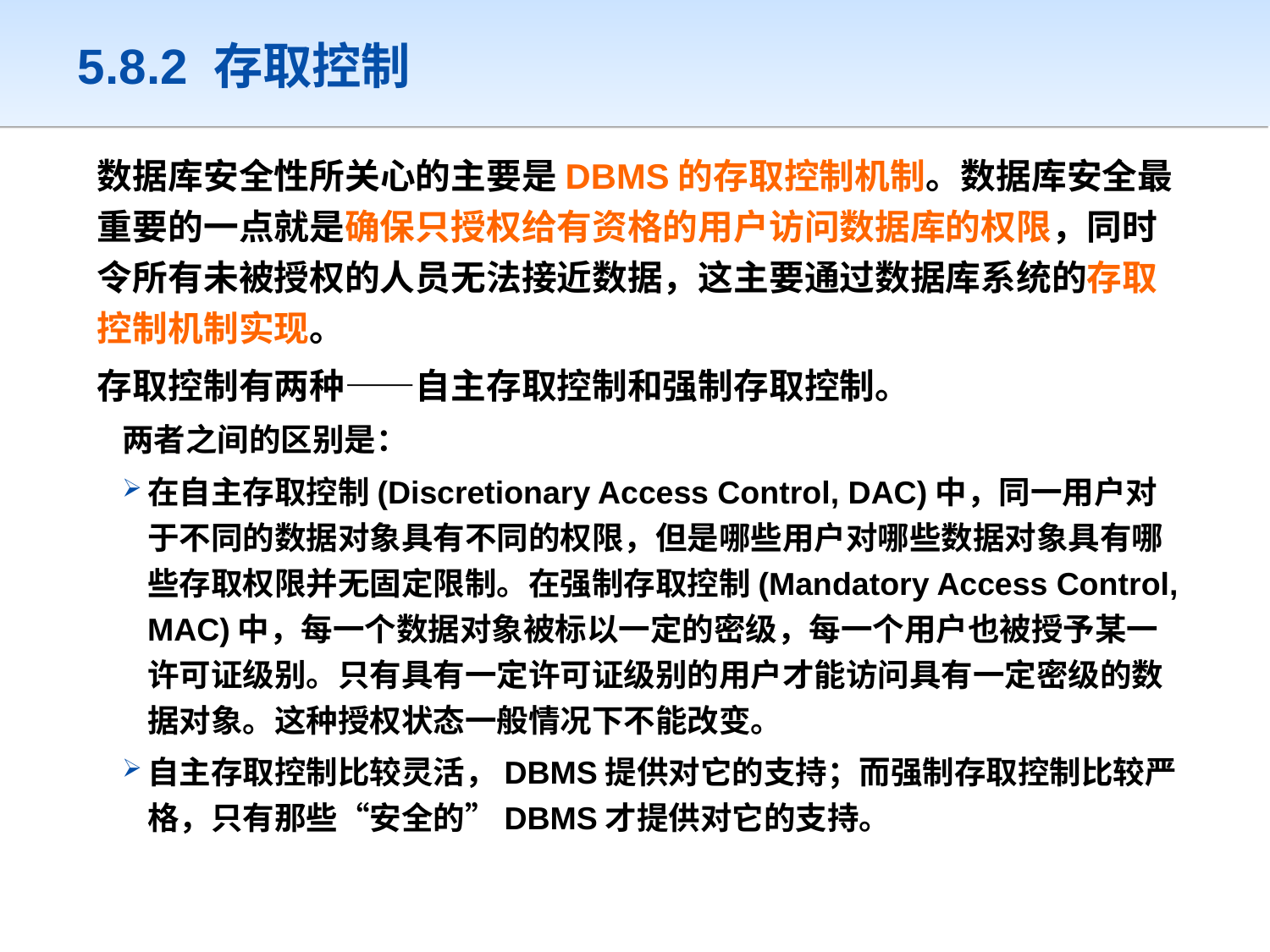

# 5.8.2 存取控制
	数据库安全性所关心的主要是DBMS的存取控制机制。数据库安全最重要的一点就是确保只授权给有资格的用户访问数据库的权限，同时令所有未被授权的人员无法接近数据，这主要通过数据库系统的存取控制机制实现。
	存取控制有两种——自主存取控制和强制存取控制。
两者之间的区别是：
在自主存取控制(Discretionary Access Control, DAC)中，同一用户对于不同的数据对象具有不同的权限，但是哪些用户对哪些数据对象具有哪些存取权限并无固定限制。在强制存取控制(Mandatory Access Control, MAC)中，每一个数据对象被标以一定的密级，每一个用户也被授予某一许可证级别。只有具有一定许可证级别的用户才能访问具有一定密级的数据对象。这种授权状态一般情况下不能改变。
自主存取控制比较灵活，DBMS提供对它的支持；而强制存取控制比较严格，只有那些“安全的”DBMS才提供对它的支持。